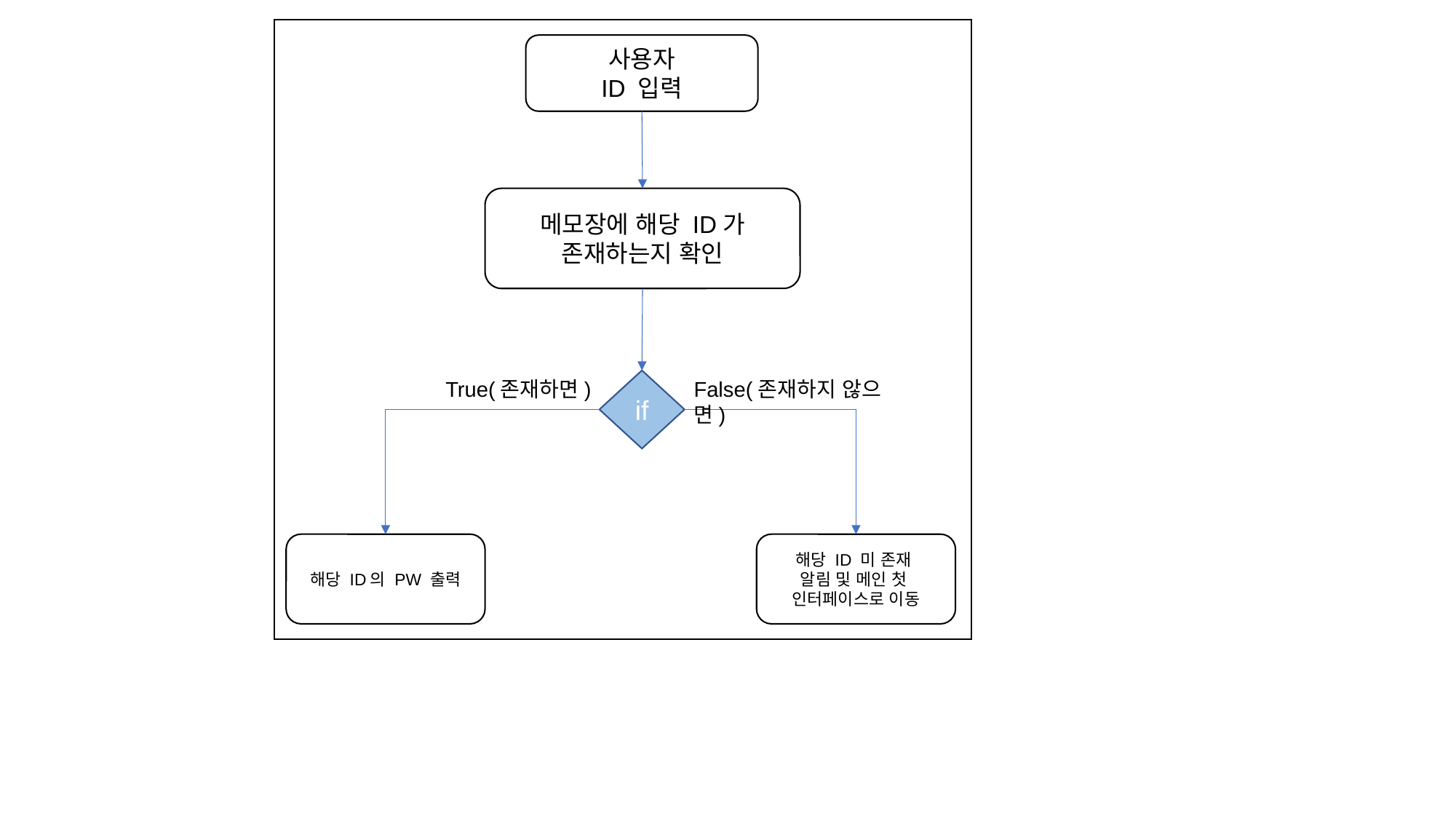

사용자
ID 입력
메모장에 해당 ID가
존재하는지 확인
True(존재하면)
if
False(존재하지 않으면)
해당 ID의 PW 출력
해당 ID 미 존재
알림 및 메인 첫
인터페이스로 이동